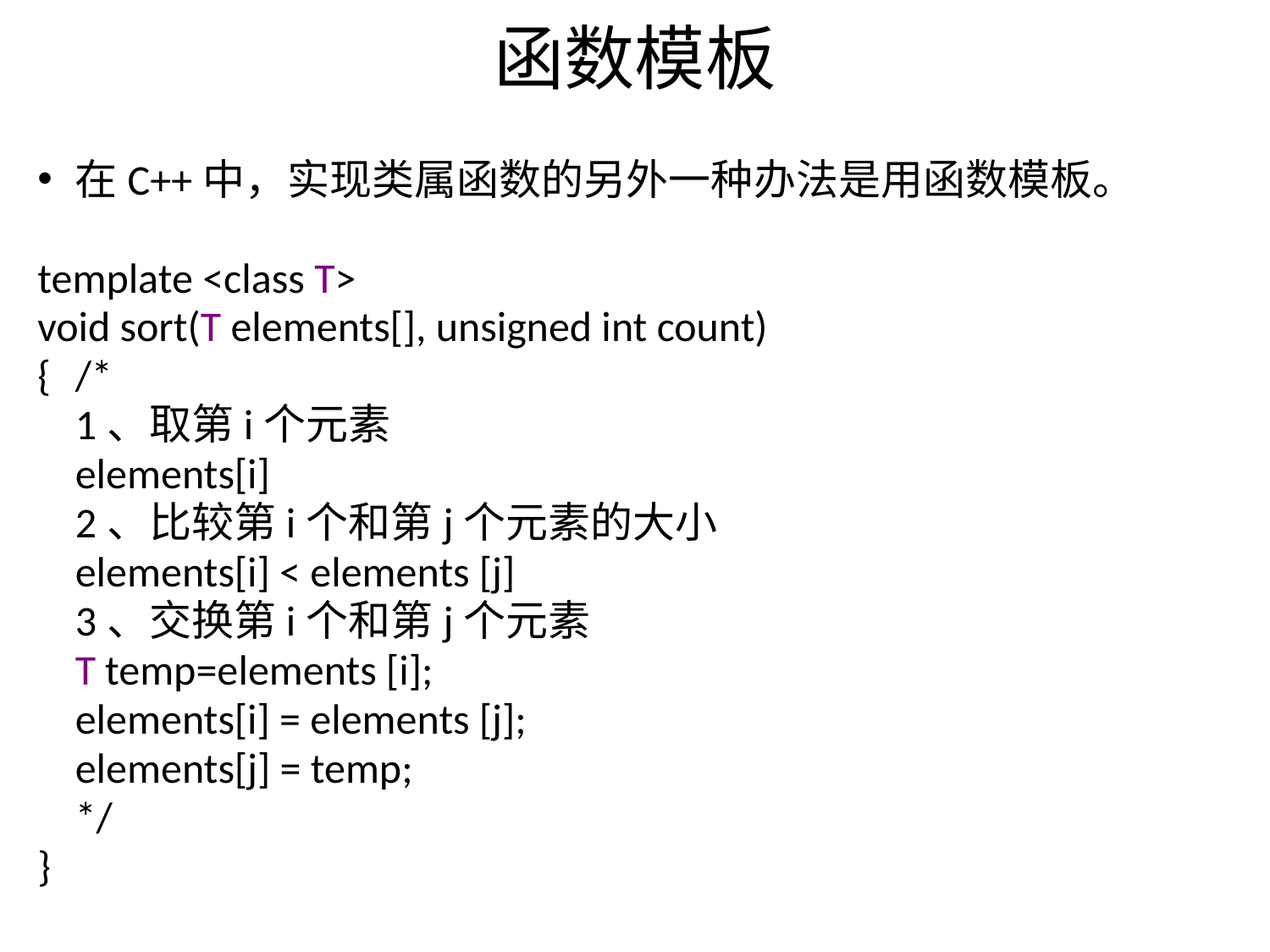

# 函数模板
在C++中，实现类属函数的另外一种办法是用函数模板。

template <class T>
void sort(T elements[], unsigned int count)
{	/*
	1、取第i个元素
	elements[i]
	2、比较第i个和第j个元素的大小
	elements[i] < elements [j]
	3、交换第i个和第j个元素
	T temp=elements [i];
	elements[i] = elements [j];
	elements[j] = temp;
	*/
}